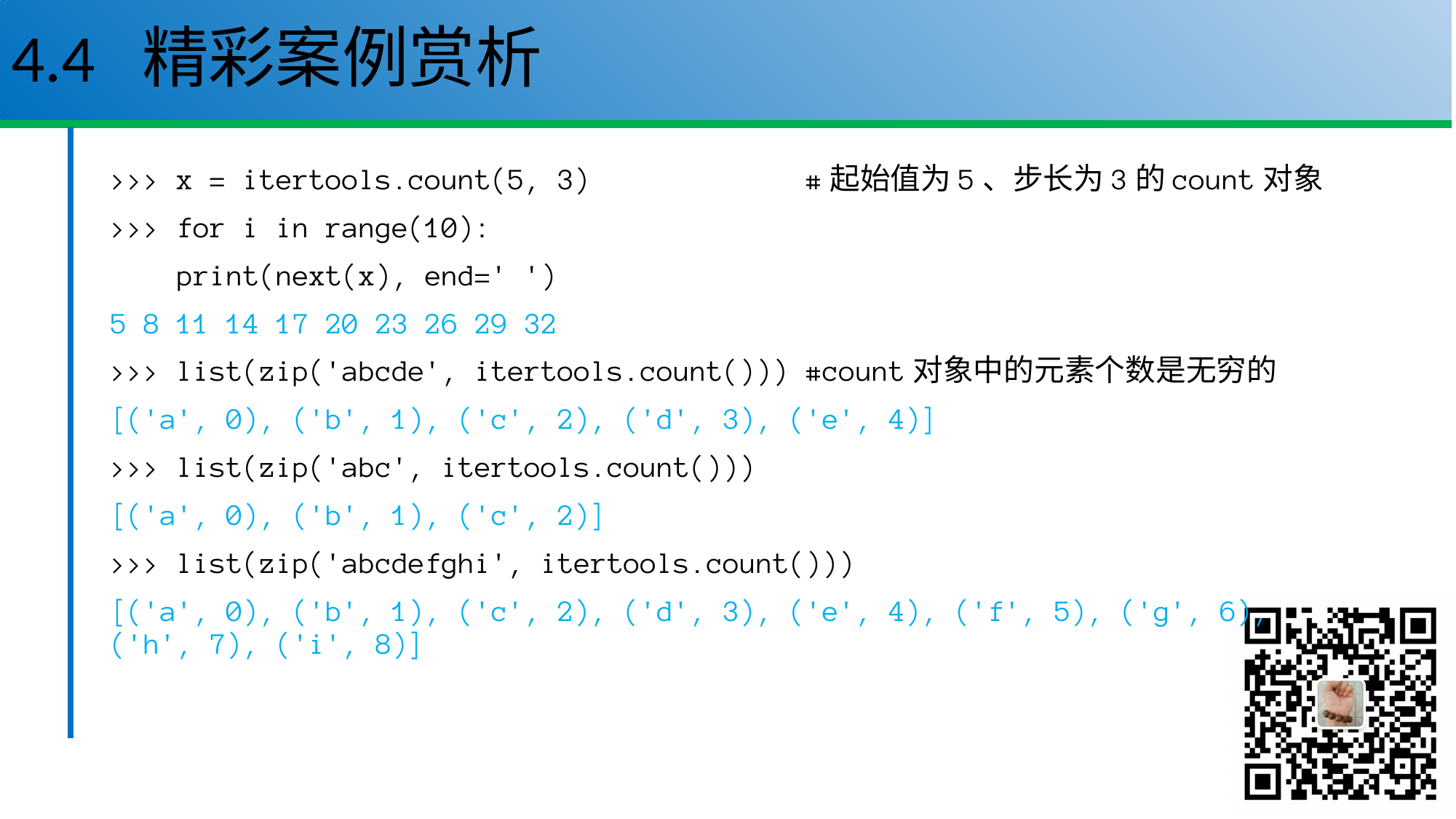

# 4.4  精彩案例赏析
>>> x = itertools.count(5, 3)             #起始值为5、步长为3的count对象
>>> for i in range(10):
    print(next(x), end=' ')
5 8 11 14 17 20 23 26 29 32
>>> list(zip('abcde', itertools.count())) #count对象中的元素个数是无穷的
[('a', 0), ('b', 1), ('c', 2), ('d', 3), ('e', 4)]
>>> list(zip('abc', itertools.count()))
[('a', 0), ('b', 1), ('c', 2)]
>>> list(zip('abcdefghi', itertools.count()))
[('a', 0), ('b', 1), ('c', 2), ('d', 3), ('e', 4), ('f', 5), ('g', 6), ('h', 7), ('i', 8)]
45